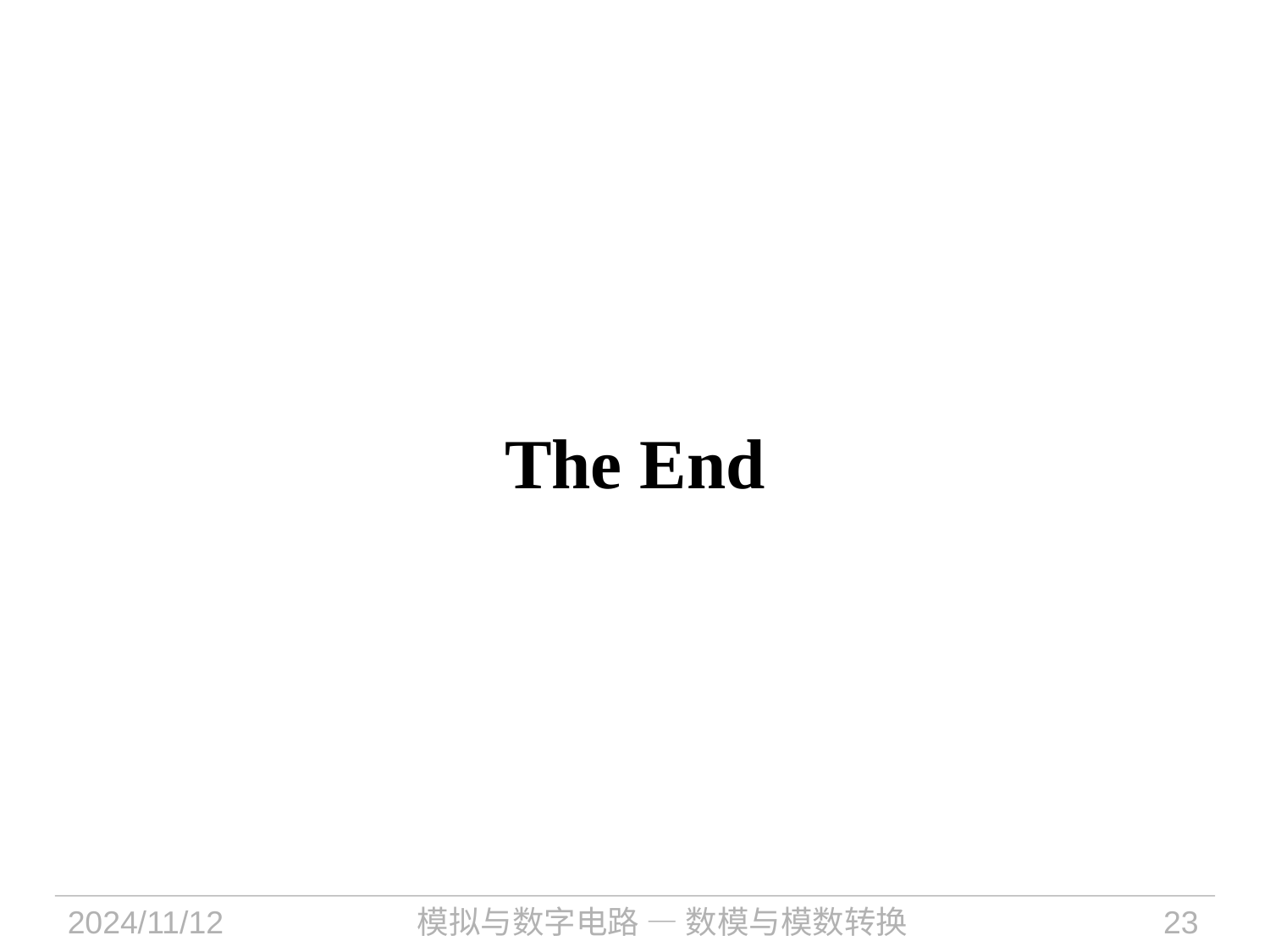

# The End
2024/11/12
模拟与数字电路 — 数模与模数转换
23